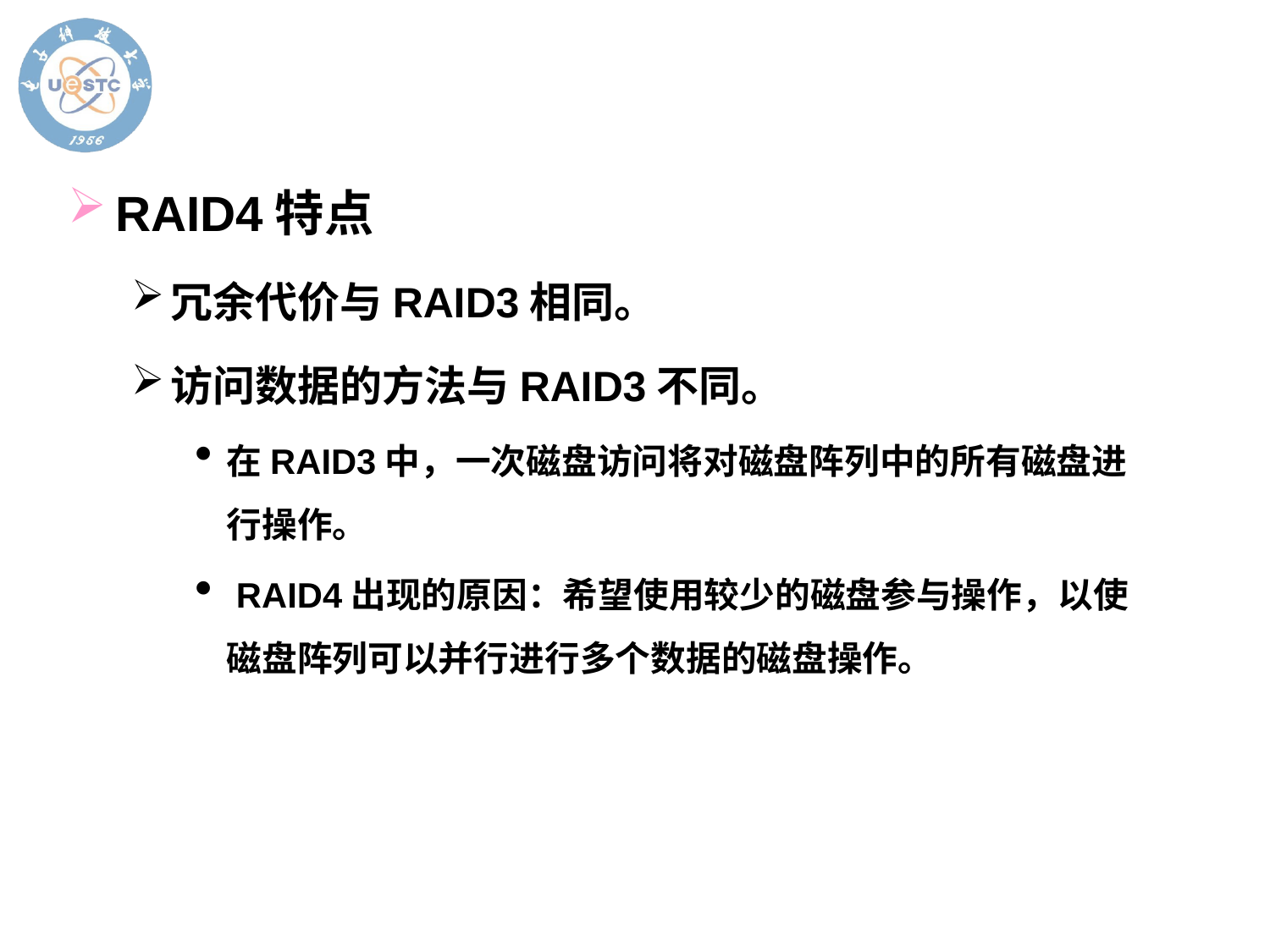

RAID4特点
冗余代价与RAID3相同。
访问数据的方法与RAID3不同。
在RAID3中，一次磁盘访问将对磁盘阵列中的所有磁盘进行操作。
 RAID4出现的原因：希望使用较少的磁盘参与操作，以使磁盘阵列可以并行进行多个数据的磁盘操作。